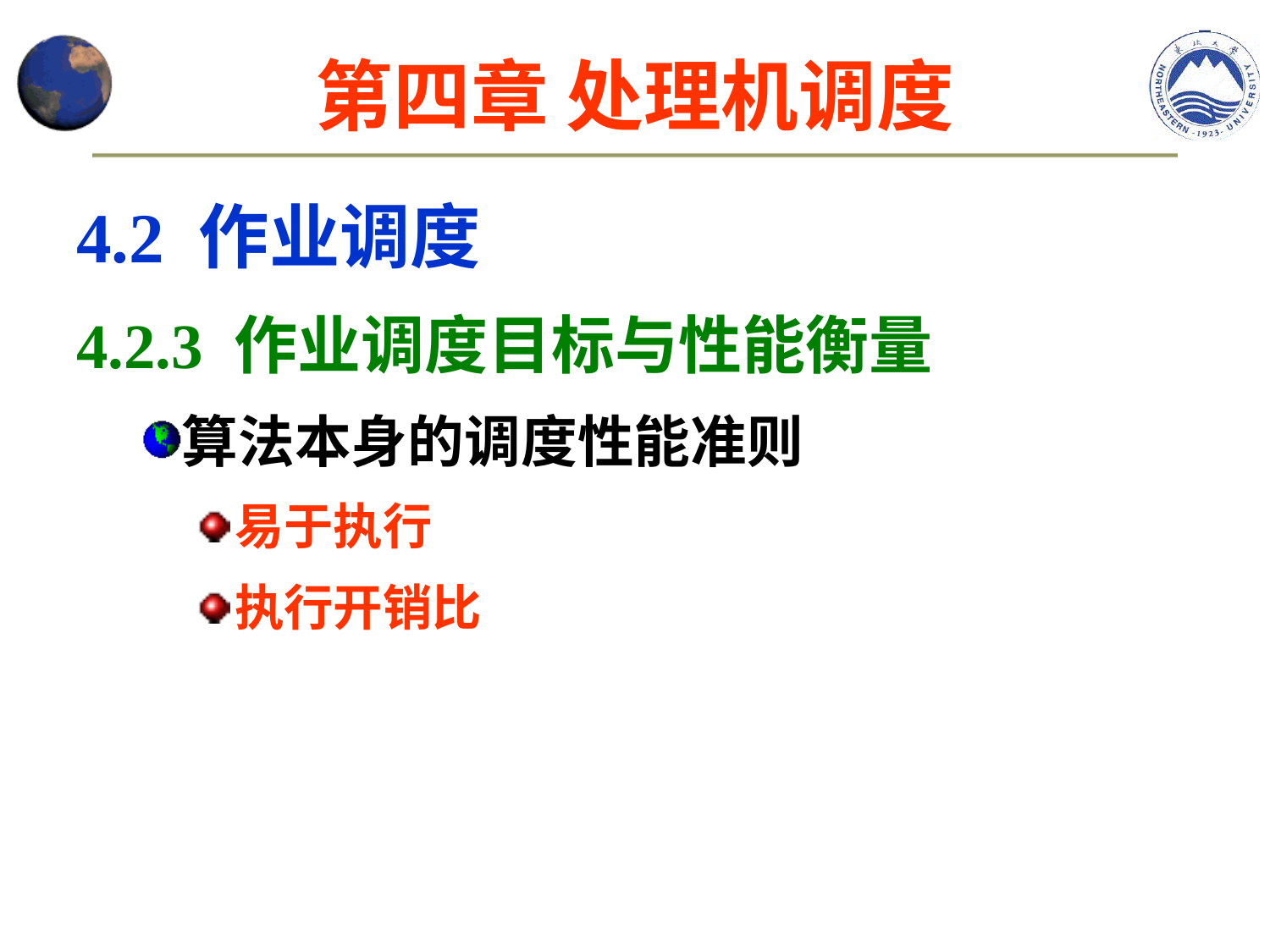

# 第四章 处理机调度
4.2 作业调度
4.2.3 作业调度目标与性能衡量
算法本身的调度性能准则
易于执行
执行开销比